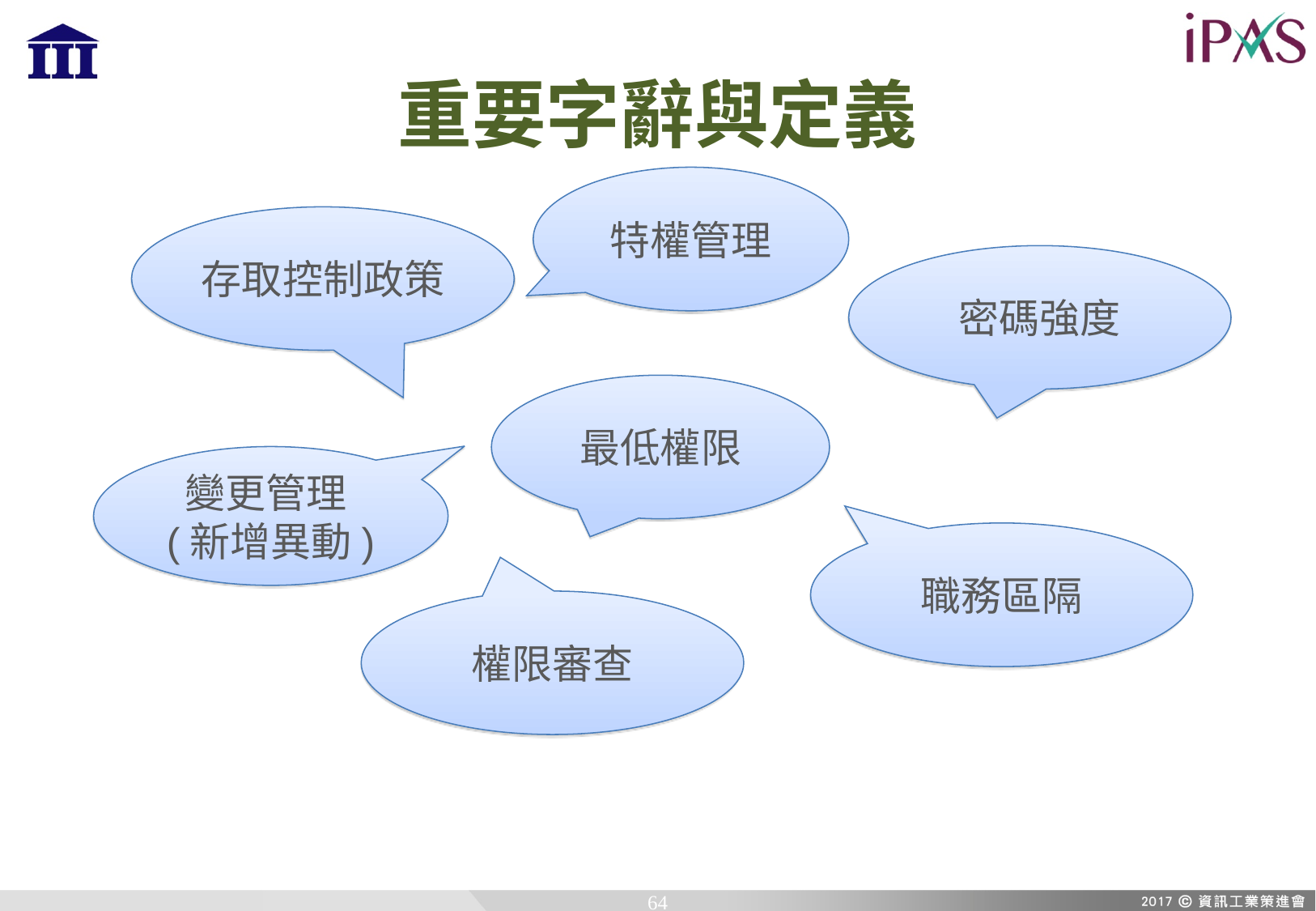

# 重要字辭與定義
特權管理
存取控制政策
密碼強度
最低權限
變更管理
(新增異動)
職務區隔
權限審查
64